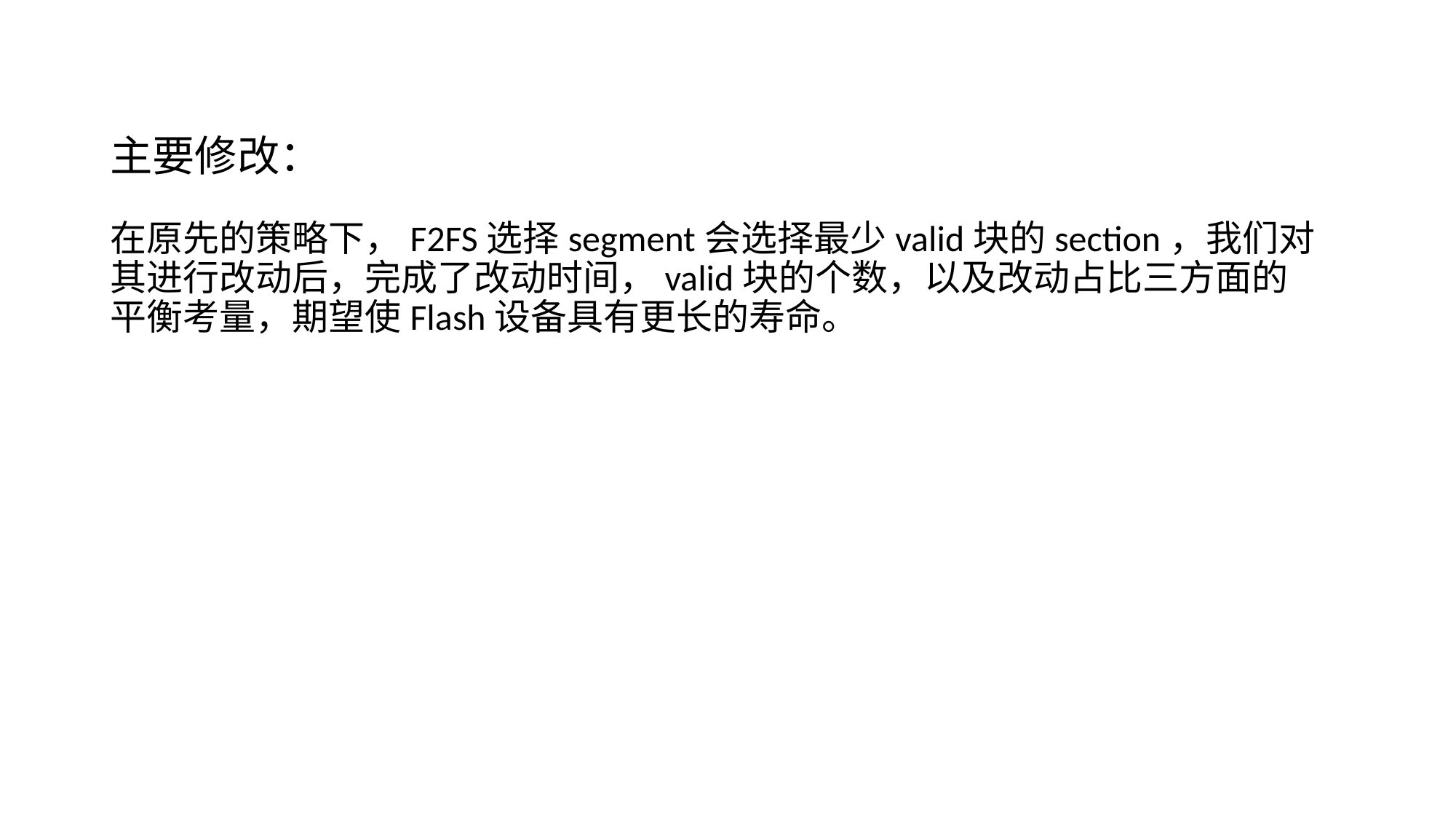

# 主要修改： 在原先的策略下，F2FS选择segment会选择最少valid块的section，我们对其进行改动后，完成了改动时间，valid块的个数，以及改动占比三方面的平衡考量，期望使Flash设备具有更长的寿命。